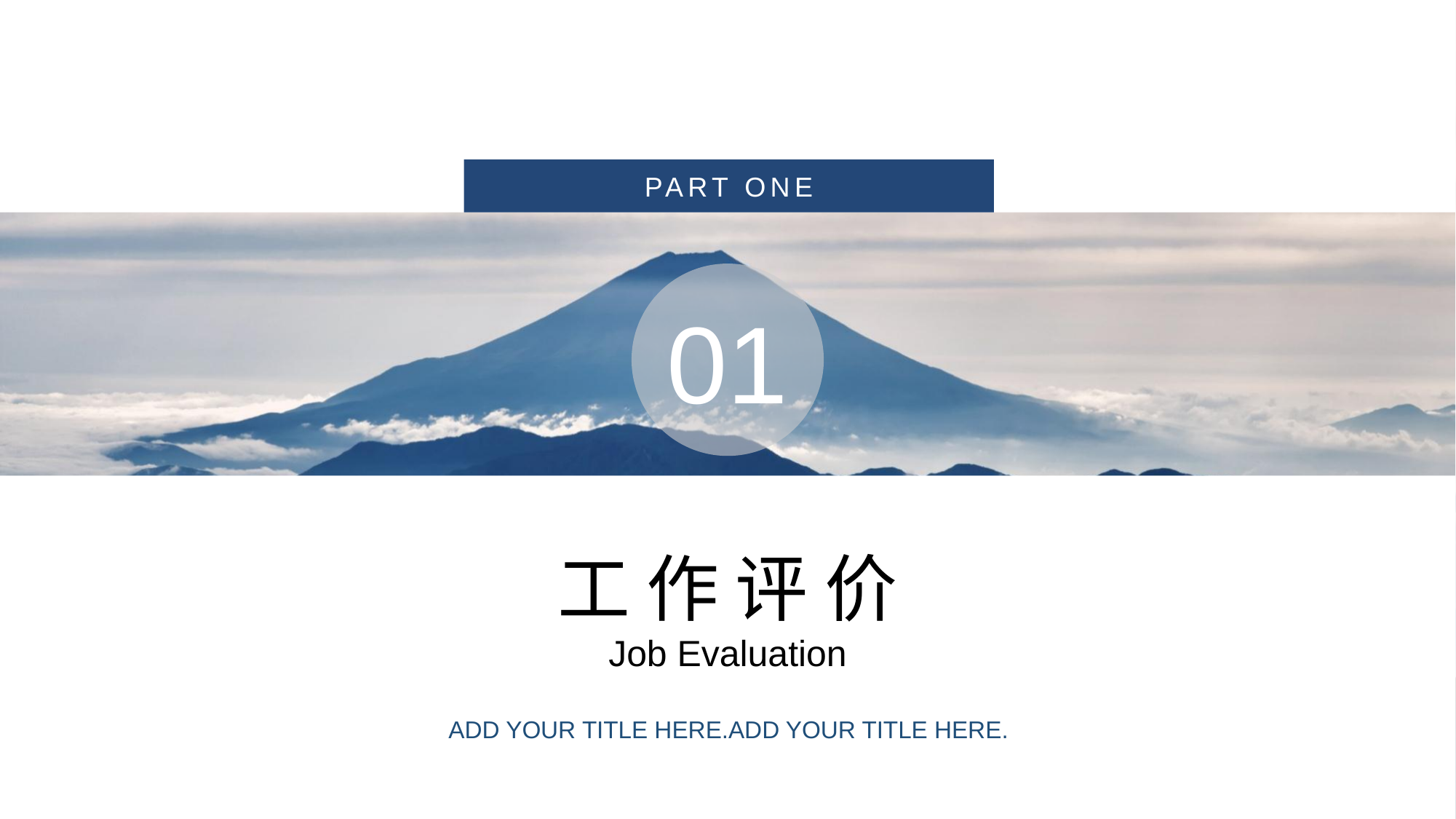

PART ONE
01

工 作 评 价
Job Evaluation
ADD YOUR TITLE HERE.ADD YOUR TITLE HERE.